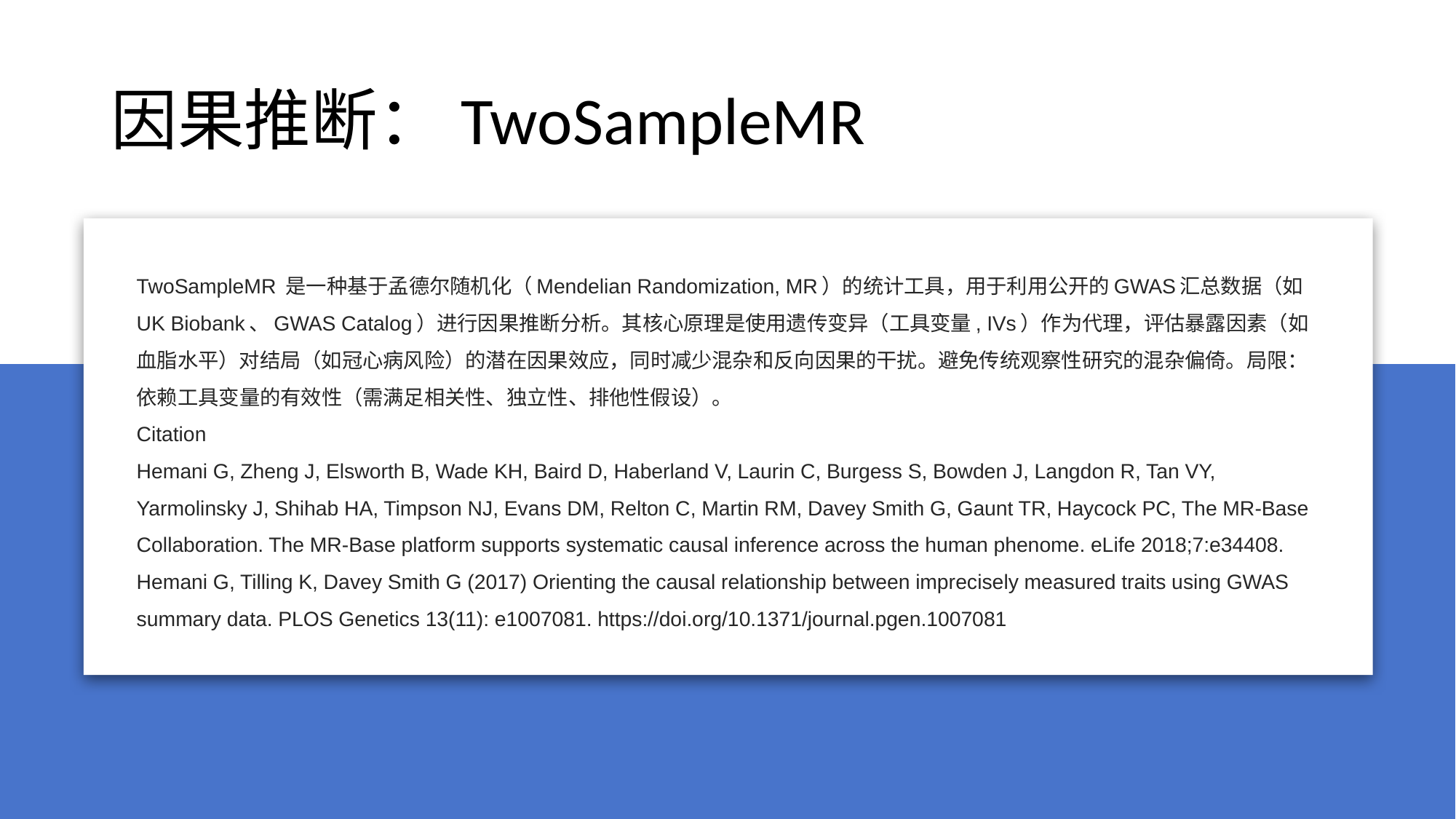

# 因果推断：TwoSampleMR

TwoSampleMR 是一种基于孟德尔随机化（Mendelian Randomization, MR）​的统计工具，用于利用公开的GWAS汇总数据（如UK Biobank、GWAS Catalog）进行因果推断分析。其核心原理是使用遗传变异（工具变量, IVs）作为代理，评估暴露因素（如血脂水平）对结局（如冠心病风险）的潜在因果效应，同时减少混杂和反向因果的干扰。避免传统观察性研究的混杂偏倚。局限：依赖工具变量的有效性（需满足相关性、独立性、排他性假设）。
Citation
Hemani G, Zheng J, Elsworth B, Wade KH, Baird D, Haberland V, Laurin C, Burgess S, Bowden J, Langdon R, Tan VY, Yarmolinsky J, Shihab HA, Timpson NJ, Evans DM, Relton C, Martin RM, Davey Smith G, Gaunt TR, Haycock PC, The MR-Base Collaboration. The MR-Base platform supports systematic causal inference across the human phenome. eLife 2018;7:e34408.
Hemani G, Tilling K, Davey Smith G (2017) Orienting the causal relationship between imprecisely measured traits using GWAS summary data. PLOS Genetics 13(11): e1007081. https://doi.org/10.1371/journal.pgen.1007081